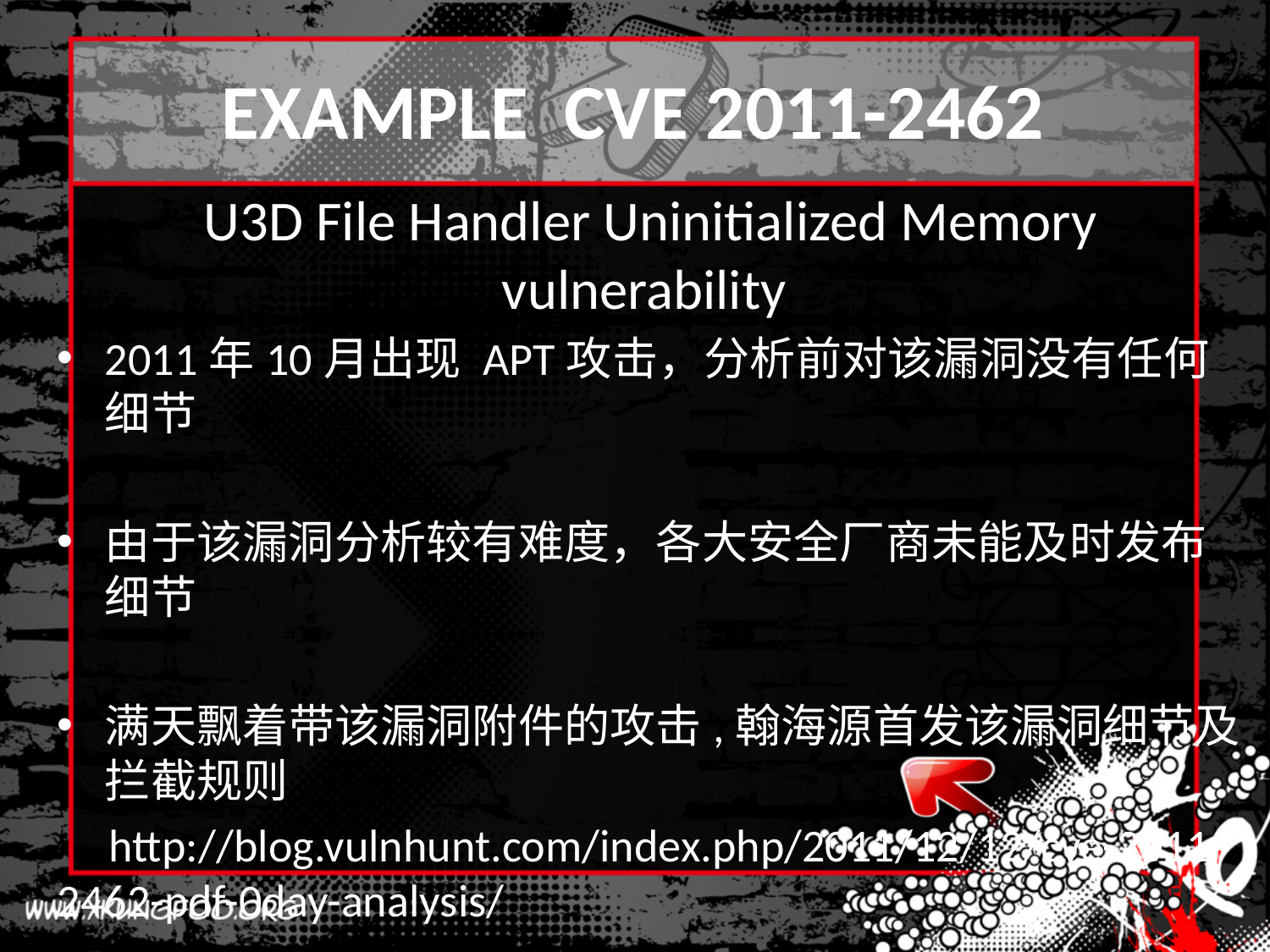

# EXAMPLE  CVE 2011-2462
U3D File Handler Uninitialized Memory vulnerability
2011年10月出现 APT攻击，分析前对该漏洞没有任何细节

由于该漏洞分析较有难度，各大安全厂商未能及时发布细节

满天飘着带该漏洞附件的攻击,翰海源首发该漏洞细节及拦截规则
     http://blog.vulnhunt.com/index.php/2011/12/12/cve-2011-2462-pdf-0day-analysis/